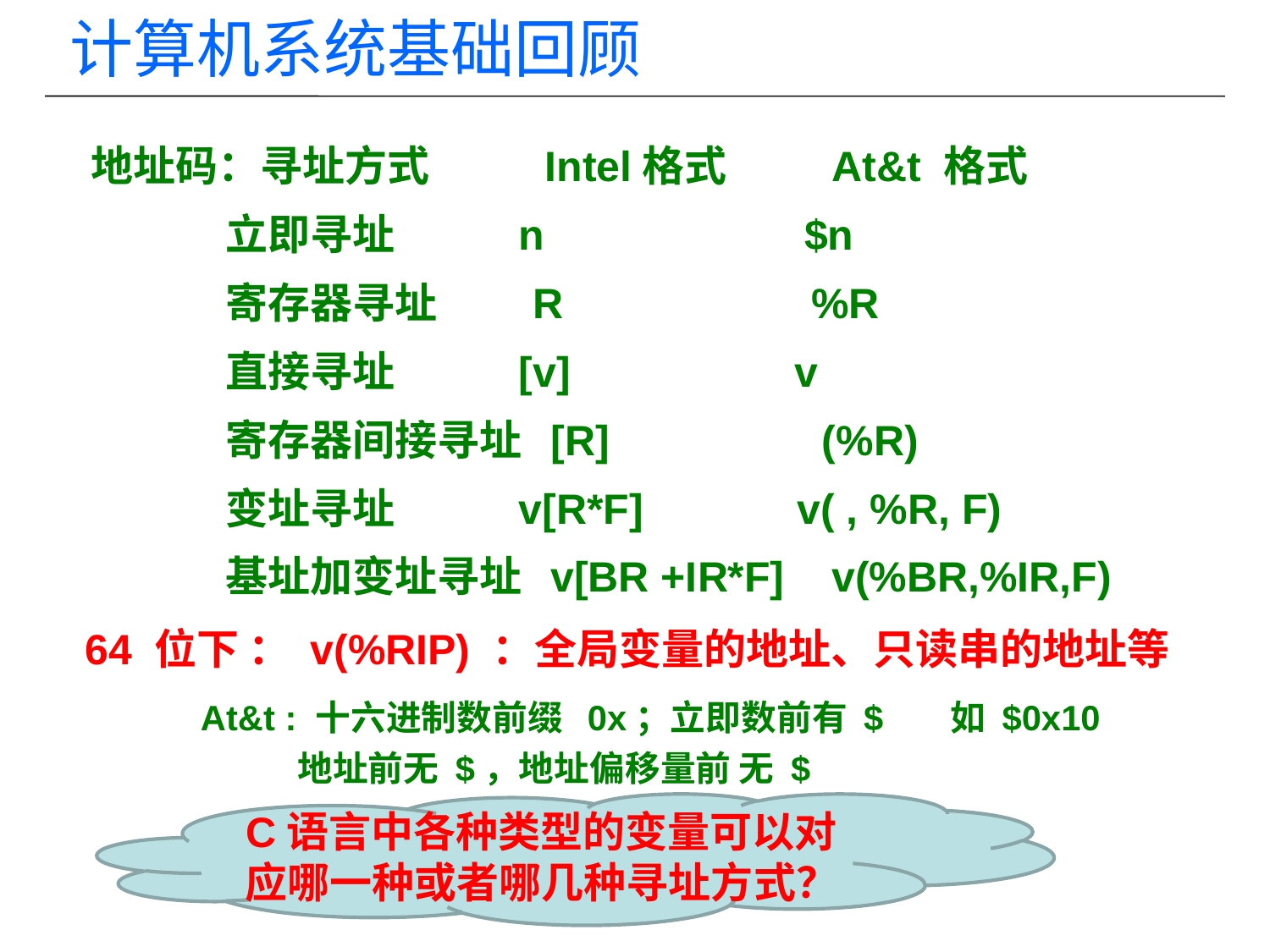

计算机系统基础回顾
地址码：寻址方式           Intel格式          At&t 格式
             立即寻址            n                      $n
             寄存器寻址         R                     %R
             直接寻址            [v]                   v
             寄存器间接寻址  [R]                  (%R)
             变址寻址            v[R*F]             v( , %R, F)
             基址加变址寻址  v[BR +IR*F]    v(%BR,%IR,F)
64 位下 ： v(%RIP) ：全局变量的地址、只读串的地址等
At&t : 十六进制数前缀  0x；立即数前有 $      如 $0x10
           地址前无 $，地址偏移量前 无 $
C语言中各种类型的变量可以对应哪一种或者哪几种寻址方式？